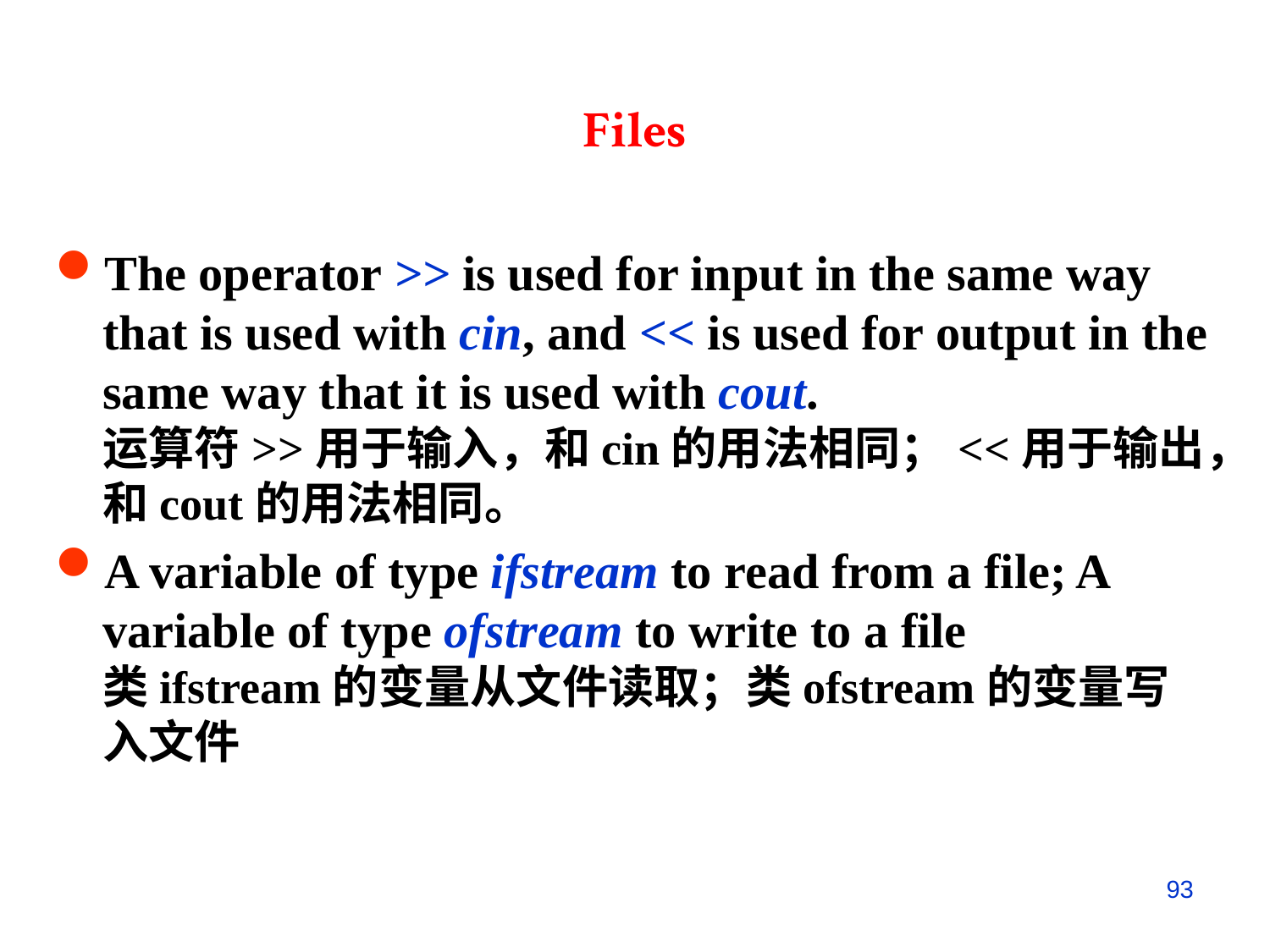

Files
The operator >> is used for input in the same way that is used with cin, and << is used for output in the same way that it is used with cout.
运算符>>用于输入，和cin的用法相同；<<用于输出，和cout的用法相同。
A variable of type ifstream to read from a file; A variable of type ofstream to write to a file
类ifstream的变量从文件读取；类ofstream的变量写入文件
93